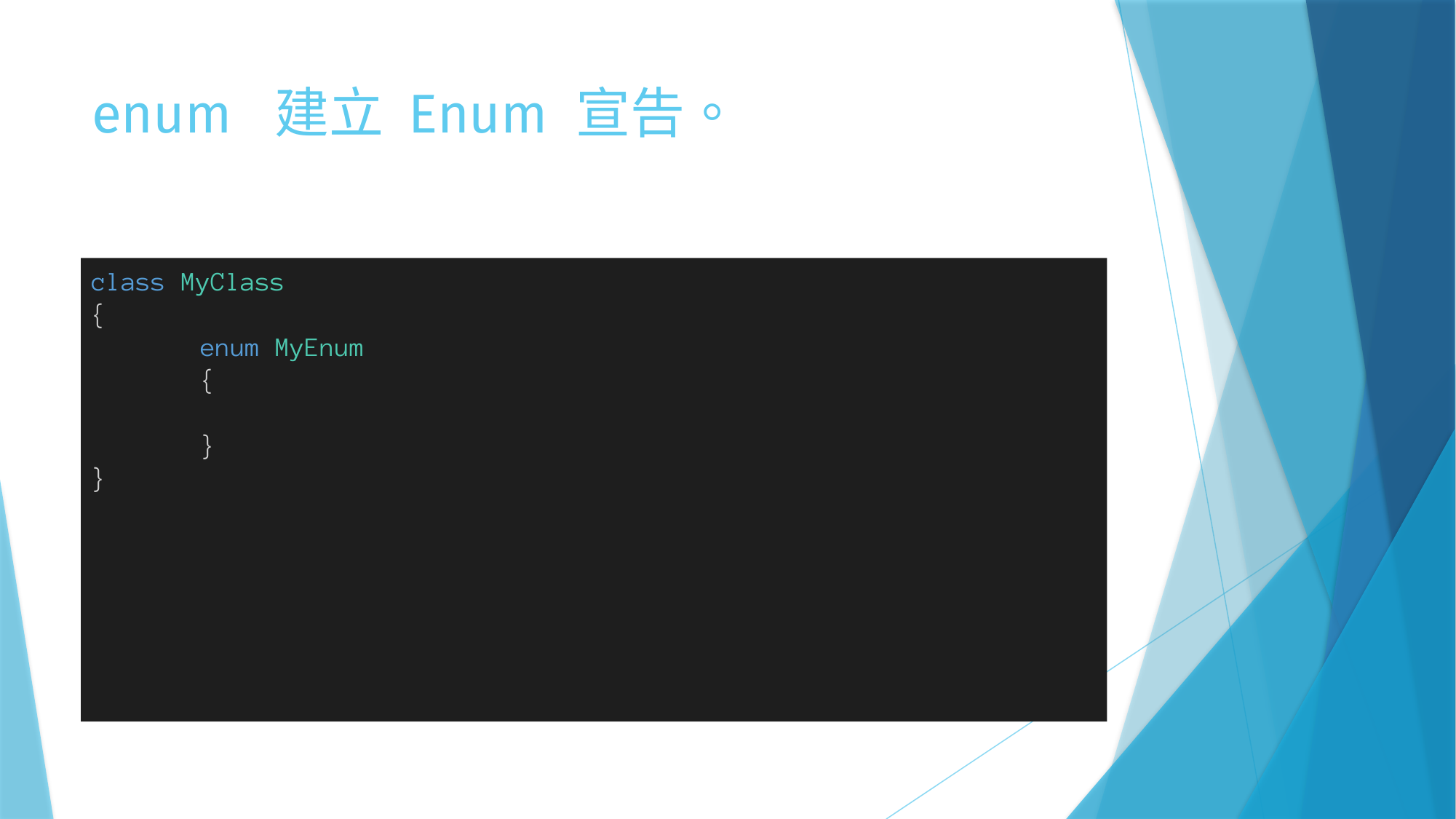

# enum  建立 Enum 宣告。
class MyClass
{
	enum MyEnum
	{
	}
}